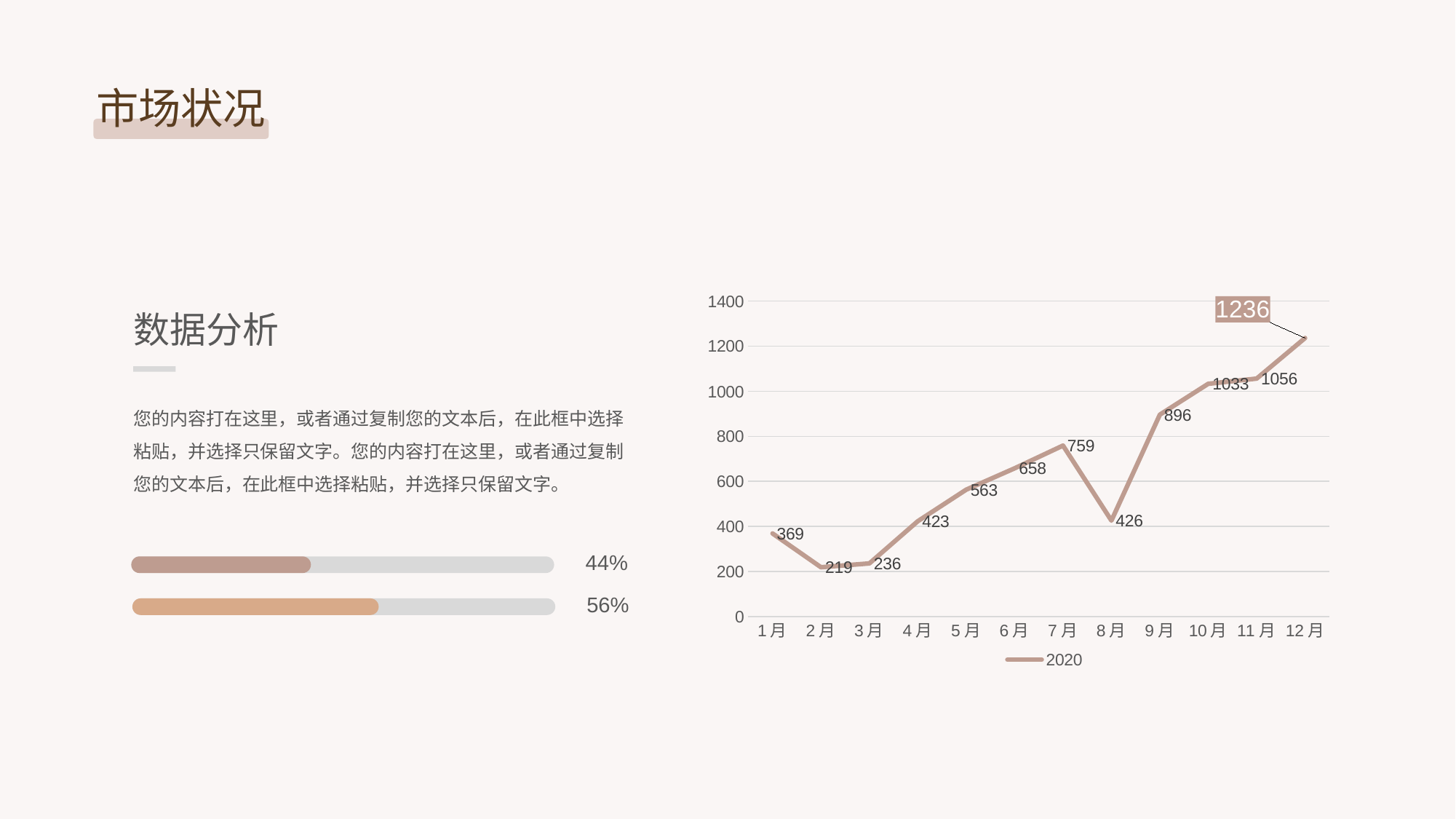

市场状况

### Chart

| Category | 2020 |
|---|---|
| 1月 | 369.0 |
| 2月 | 219.0 |
| 3月 | 236.0 |
| 4月 | 423.0 |
| 5月 | 563.0 |
| 6月 | 658.0 |
| 7月 | 759.0 |
| 8月 | 426.0 |
| 9月 | 896.0 |
| 10月 | 1033.0 |
| 11月 | 1056.0 |
| 12月 | 1236.0 |
数据分析

您的内容打在这里，或者通过复制您的文本后，在此框中选择粘贴，并选择只保留文字。您的内容打在这里，或者通过复制您的文本后，在此框中选择粘贴，并选择只保留文字。
44%

56%